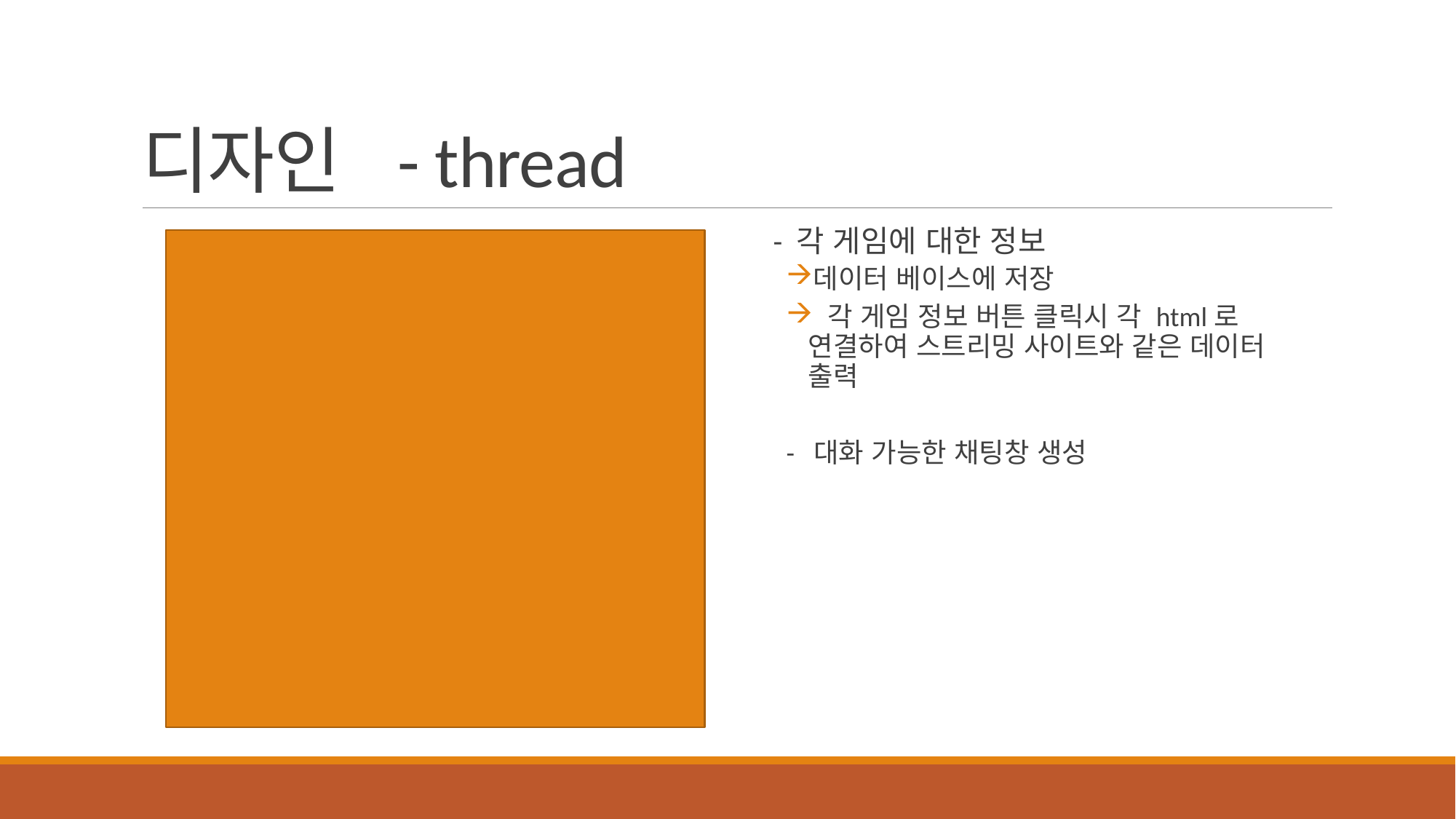

# 디자인  - thread

- 각 게임에 대한 정보
데이터 베이스에 저장
 각 게임 정보 버튼 클릭시 각 html로 연결하여 스트리밍 사이트와 같은 데이터 출력

-  대화 가능한 채팅창 생성